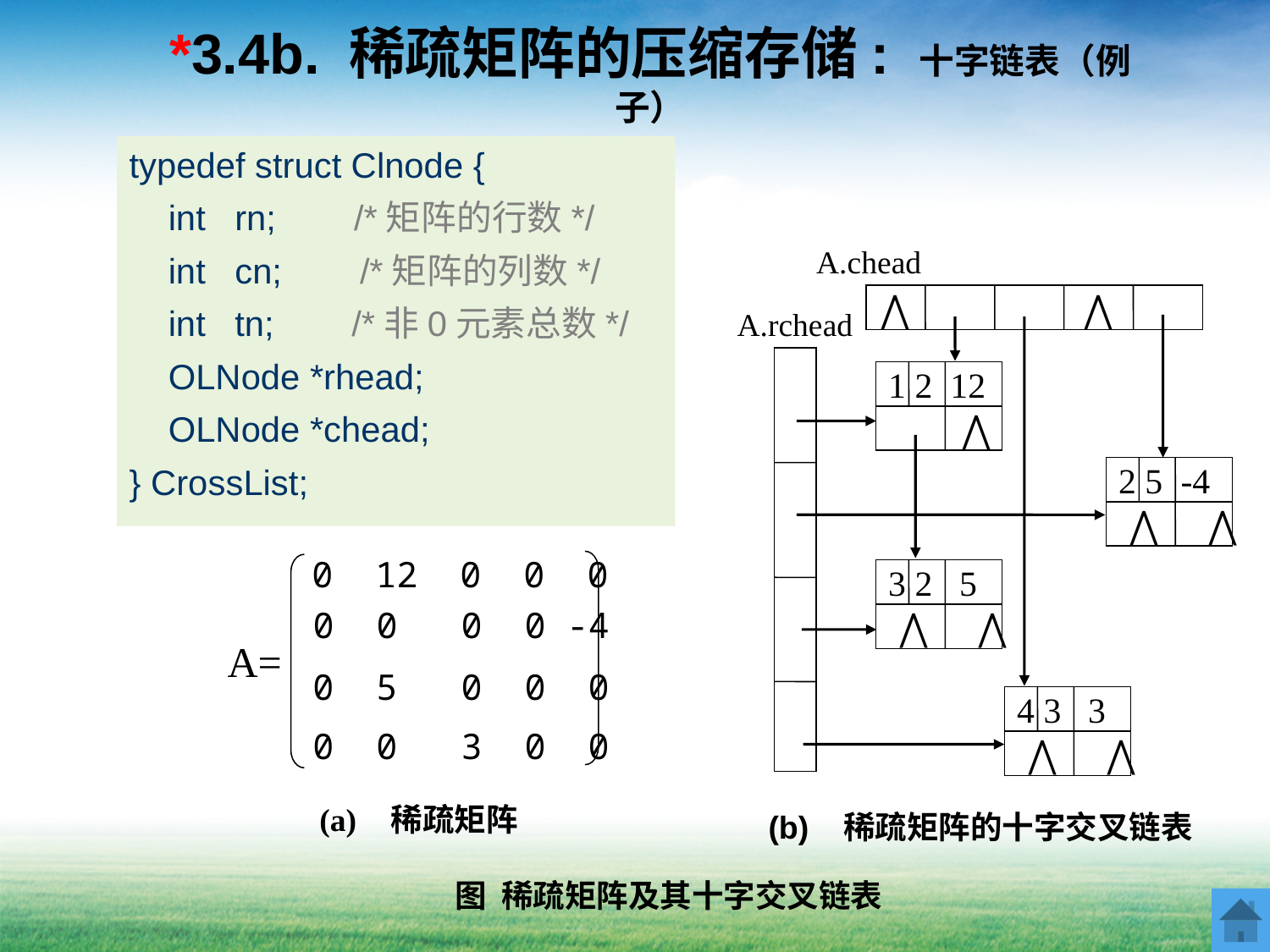

# *3.4b. 稀疏矩阵的压缩存储: 十字链表（例子）
typedef struct Clnode {
    int   rn;        /*矩阵的行数*/
    int   cn;        /*矩阵的列数*/
    int   tn;        /*非0元素总数*/
    OLNode *rhead;
    OLNode *chead;
} CrossList;
A.chead
⋀                   ⋀

1 2  12

        ⋀

2 5  -4

 ⋀     ⋀

3 2   5

 ⋀     ⋀

4 3   3

 ⋀     ⋀

A.rchead

(b)   稀疏矩阵的十字交叉链表
0  12  0  0  0

0  0   0  0 -4
A=
0  5   0  0  0
0  0   3  0  0
(a)   稀疏矩阵
图  稀疏矩阵及其十字交叉链表